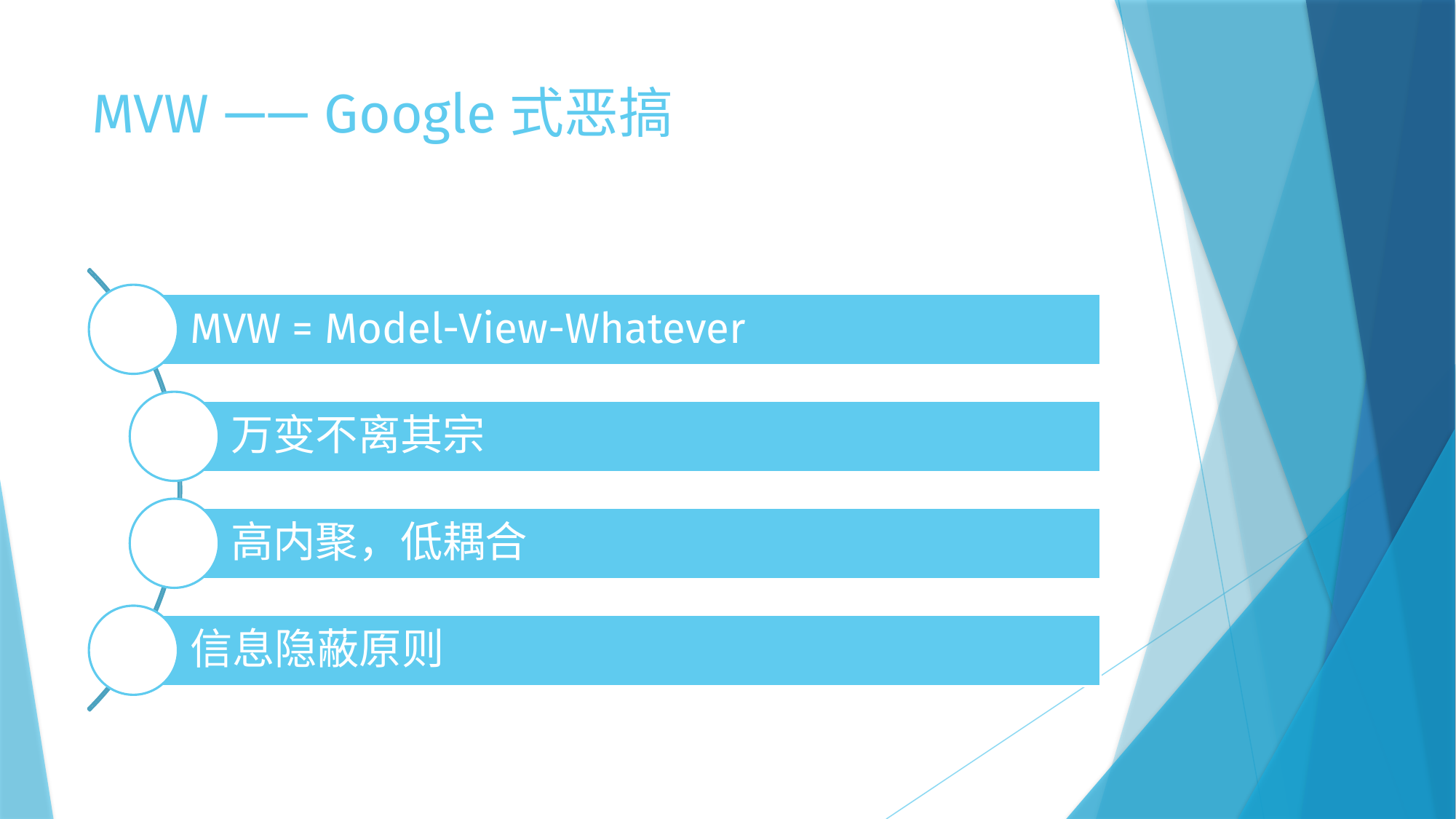

# MVW —— Google式恶搞
MVW = Model-View-Whatever
万变不离其宗
高内聚，低耦合
信息隐蔽原则